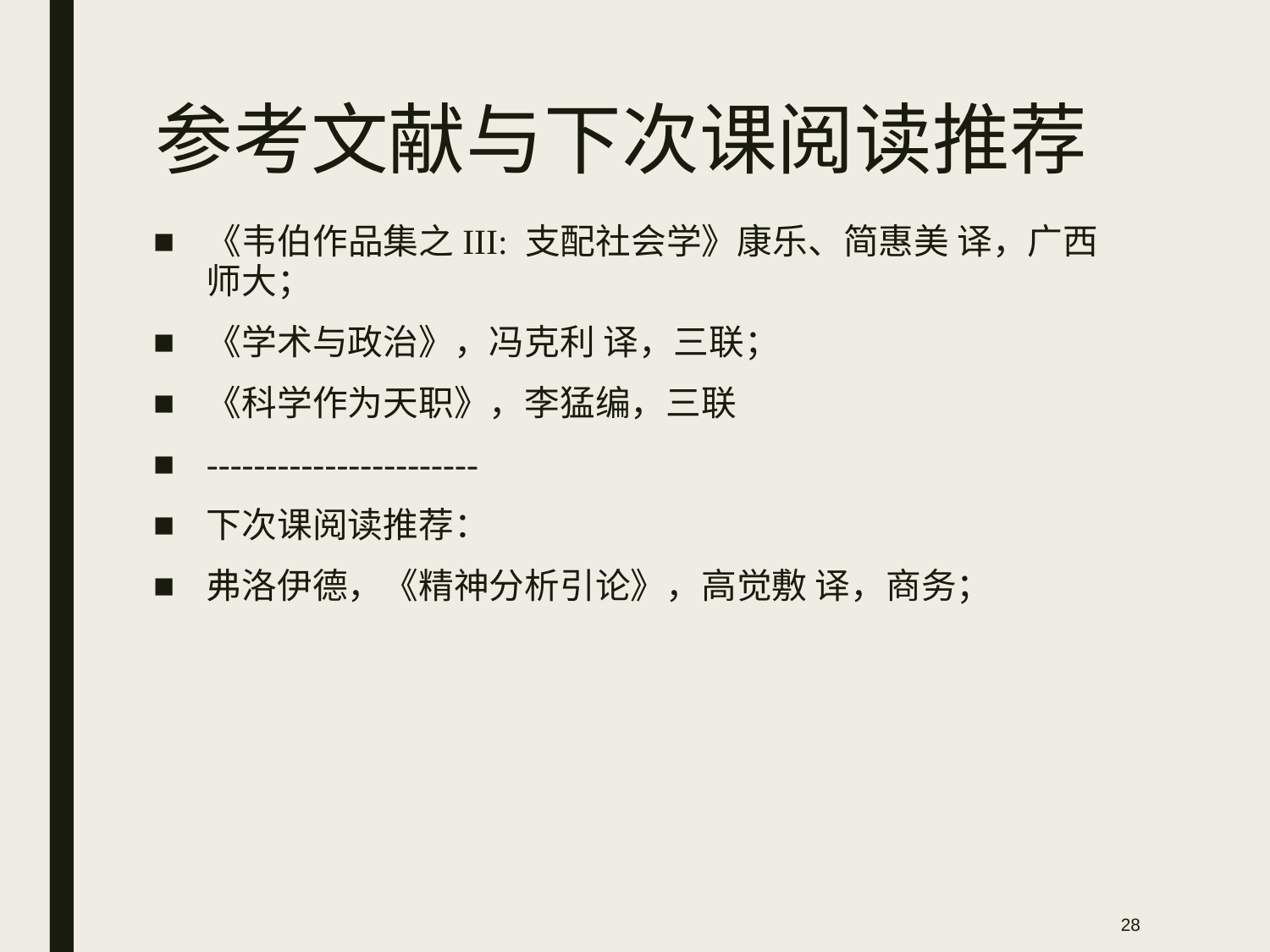

# 参考文献与下次课阅读推荐
《韦伯作品集之III: 支配社会学》康乐、简惠美 译，广西师大；
《学术与政治》，冯克利 译，三联；
《科学作为天职》，李猛编，三联
-----------------------
下次课阅读推荐：
弗洛伊德，《精神分析引论》，高觉敷 译，商务；

28